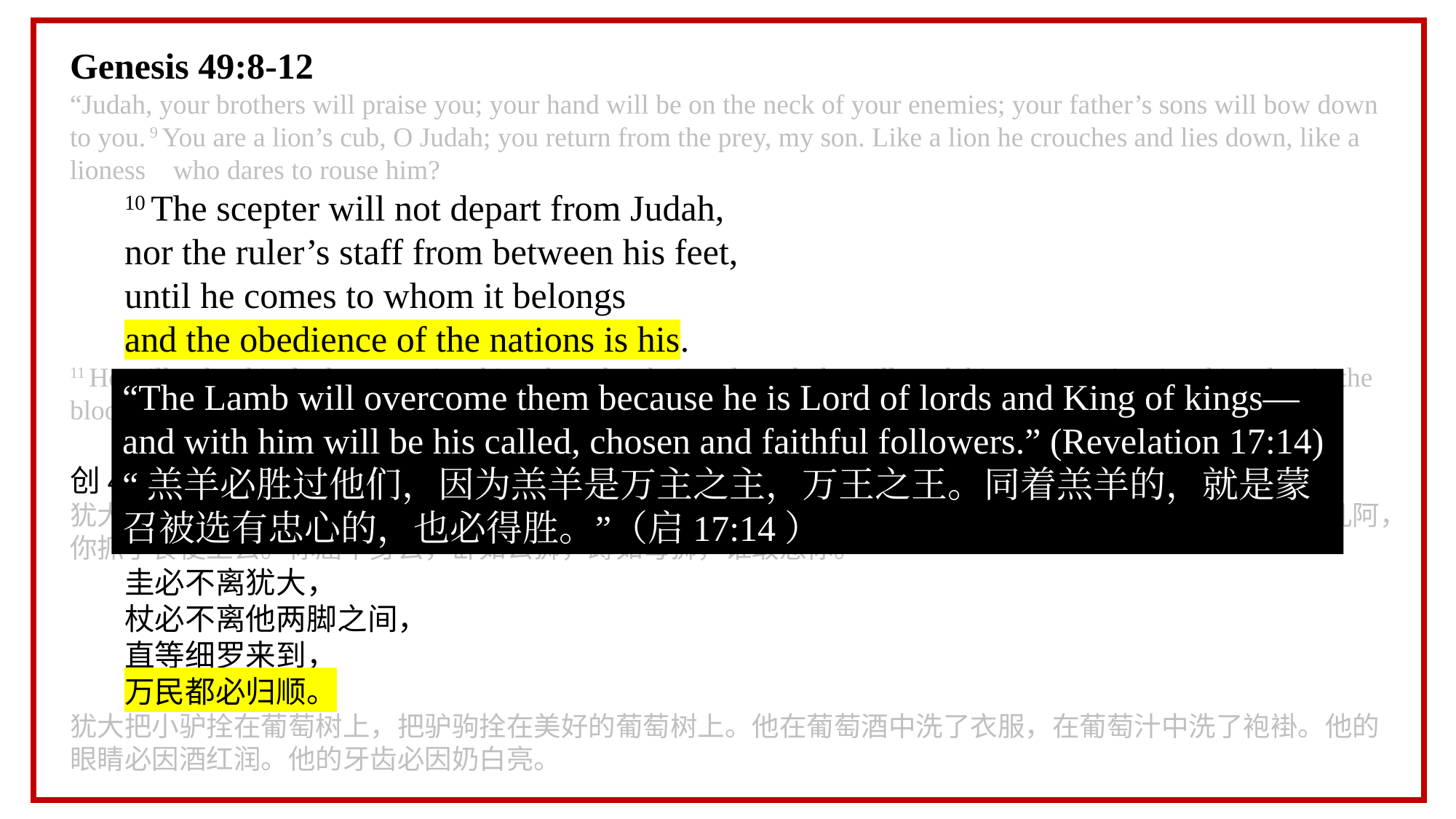

Genesis 49:8-12
“Judah, your brothers will praise you; your hand will be on the neck of your enemies; your father’s sons will bow down to you. 9 You are a lion’s cub, O Judah; you return from the prey, my son. Like a lion he crouches and lies down, like a lioness    who dares to rouse him?
10 The scepter will not depart from Judah,
nor the ruler’s staff from between his feet,
until he comes to whom it belongs
and the obedience of the nations is his.
11 He will tether his donkey to a vine, his colt to the choicest branch; he will wash his garments in wine, his robes in the blood of grapes. 12 His eyes will be darker than wine, his teeth whiter than milk.”

创49:8-12
犹大阿，你弟兄们必赞美你。你手必掐住仇敌的颈项。你父亲的儿子们必向你下拜。犹大是个小狮子。我儿阿，你抓了食便上去。你屈下身去，卧如公狮，蹲如母狮，谁敢惹你。
圭必不离犹大，
杖必不离他两脚之间，
直等细罗来到，
万民都必归顺。
犹大把小驴拴在葡萄树上，把驴驹拴在美好的葡萄树上。他在葡萄酒中洗了衣服，在葡萄汁中洗了袍褂。他的眼睛必因酒红润。他的牙齿必因奶白亮。
“The Lamb will overcome them because he is Lord of lords and King of kings—and with him will be his called, chosen and faithful followers.” (Revelation 17:14)
“羔羊必胜过他们，因为羔羊是万主之主，万王之王。同着羔羊的，就是蒙召被选有忠心的，也必得胜。”（启17:14）